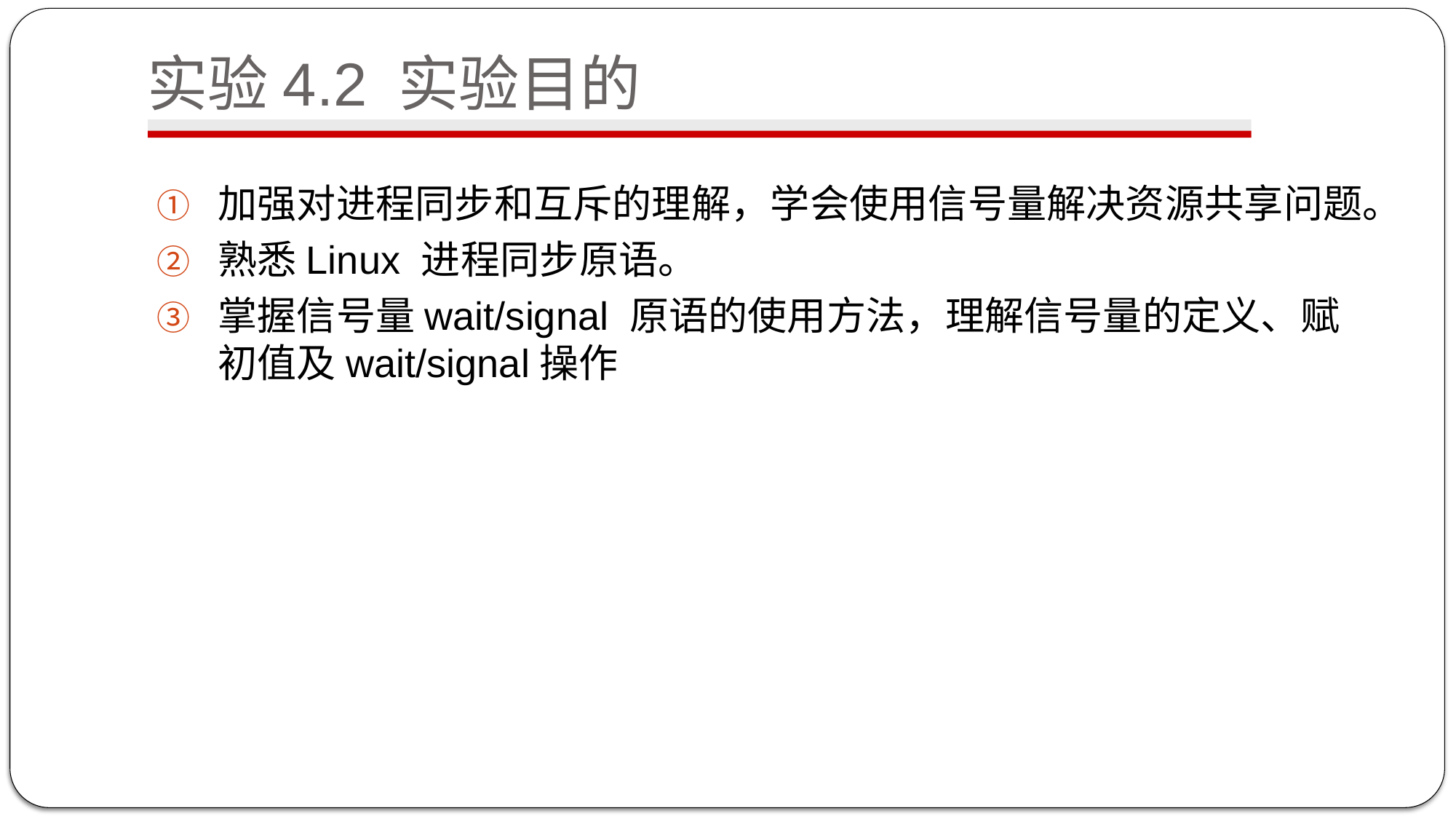

# 实验4.2 实验目的
加强对进程同步和互斥的理解，学会使用信号量解决资源共享问题。
熟悉Linux 进程同步原语。
掌握信号量wait/signal 原语的使用方法，理解信号量的定义、赋初值及wait/signal操作